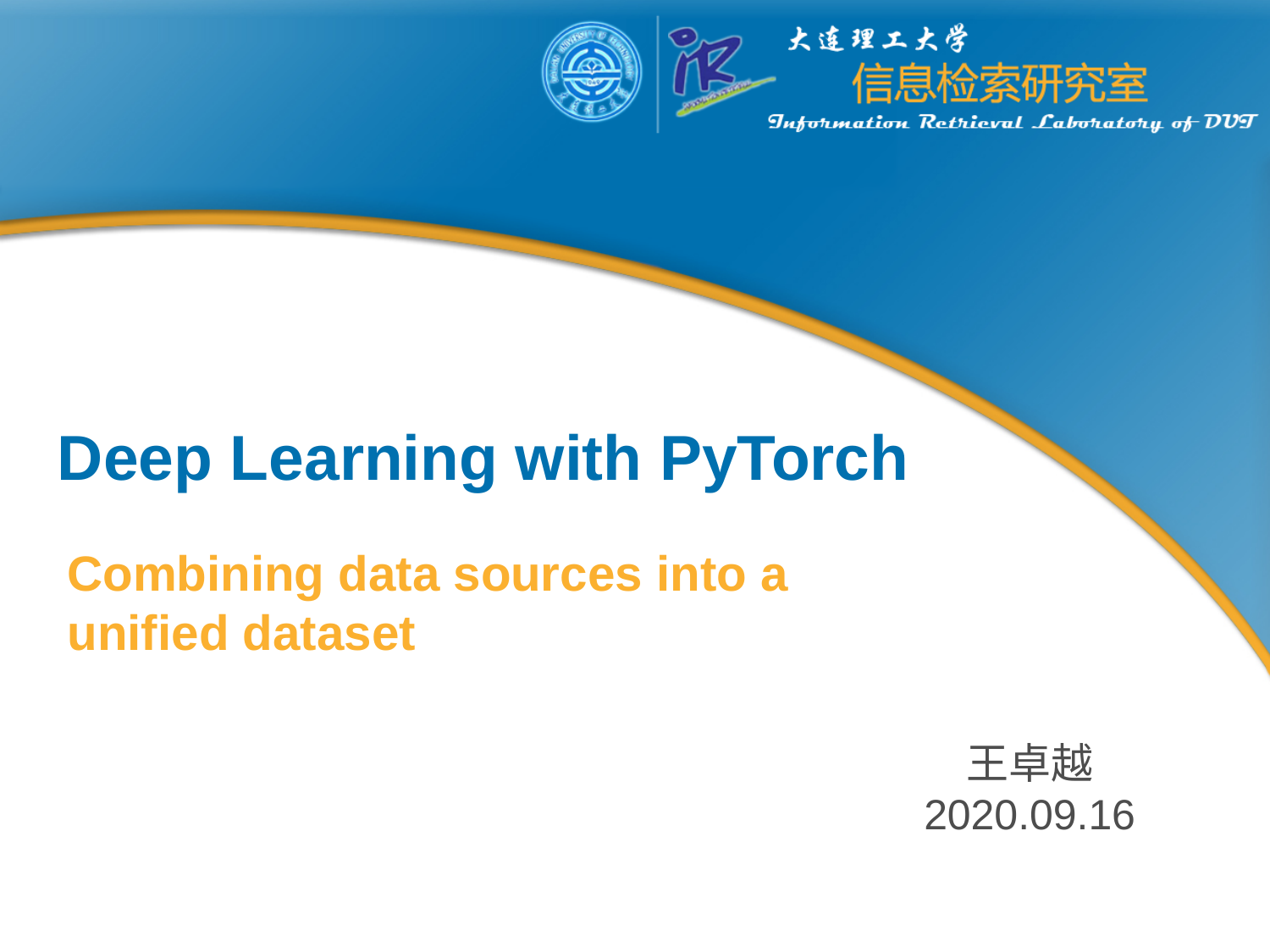

Deep Learning with PyTorch
Combining data sources into a unified dataset
王卓越
2020.09.16